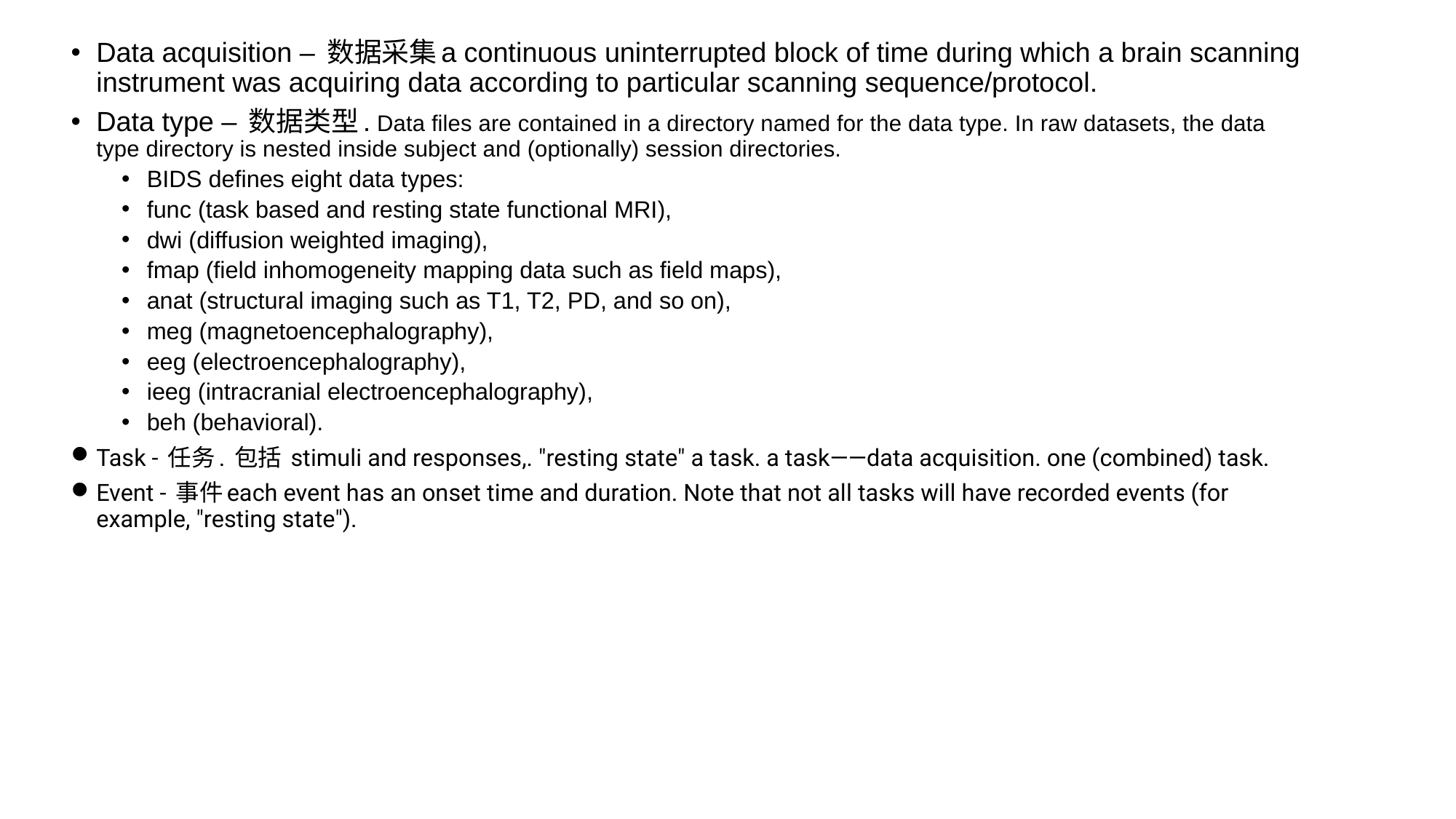

Data acquisition – 数据采集a continuous uninterrupted block of time during which a brain scanning instrument was acquiring data according to particular scanning sequence/protocol.
Data type – 数据类型. Data files are contained in a directory named for the data type. In raw datasets, the data type directory is nested inside subject and (optionally) session directories.
BIDS defines eight data types:
func (task based and resting state functional MRI),
dwi (diffusion weighted imaging),
fmap (field inhomogeneity mapping data such as field maps),
anat (structural imaging such as T1, T2, PD, and so on),
meg (magnetoencephalography),
eeg (electroencephalography),
ieeg (intracranial electroencephalography),
beh (behavioral).
Task - 任务. 包括 stimuli and responses,. "resting state" a task. a task——data acquisition. one (combined) task.
Event - 事件each event has an onset time and duration. Note that not all tasks will have recorded events (for example, "resting state").